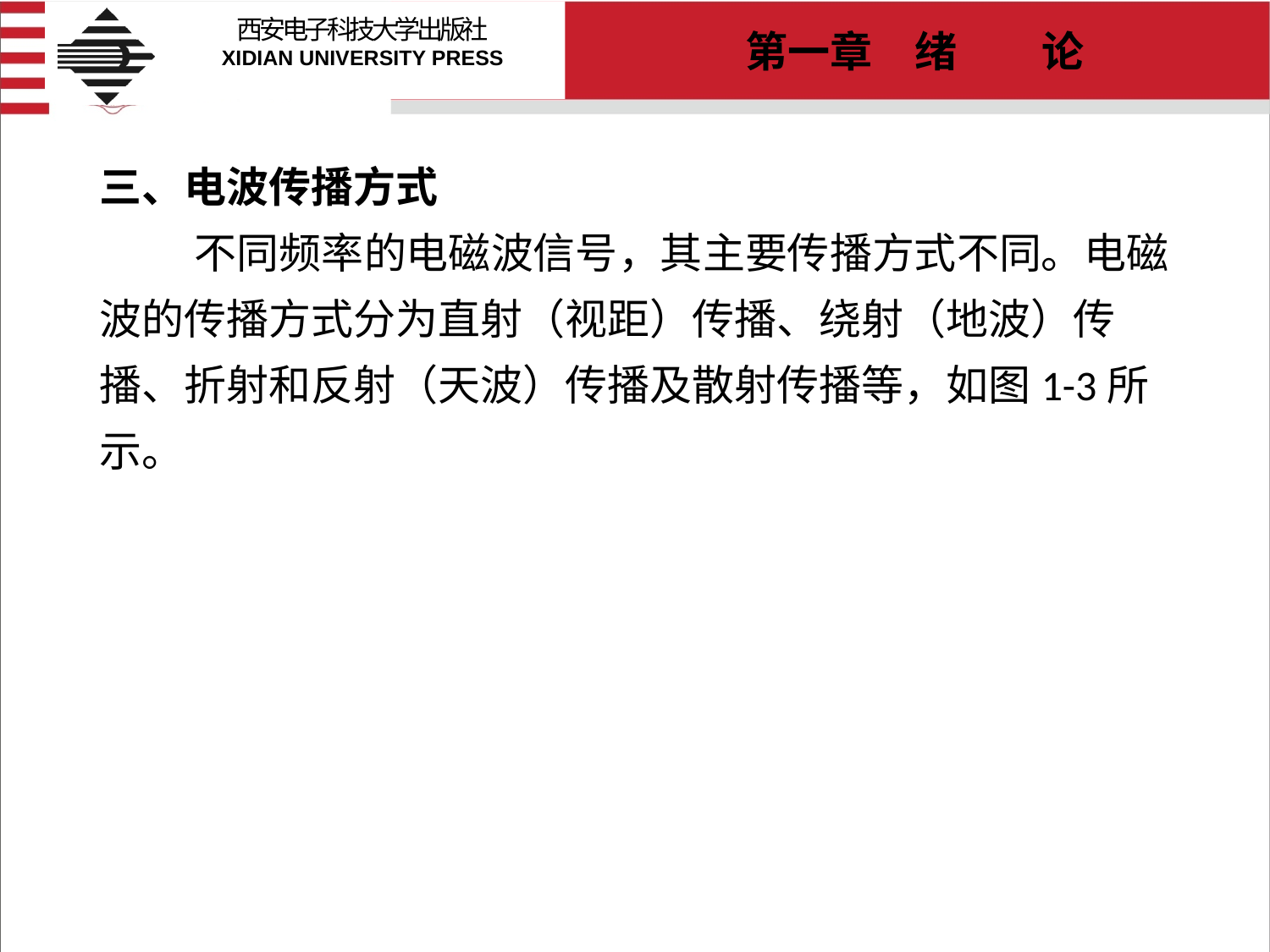

# 三、电波传播方式 不同频率的电磁波信号，其主要传播方式不同。电磁波的传播方式分为直射（视距）传播、绕射（地波）传播、折射和反射（天波）传播及散射传播等，如图1-3所示。